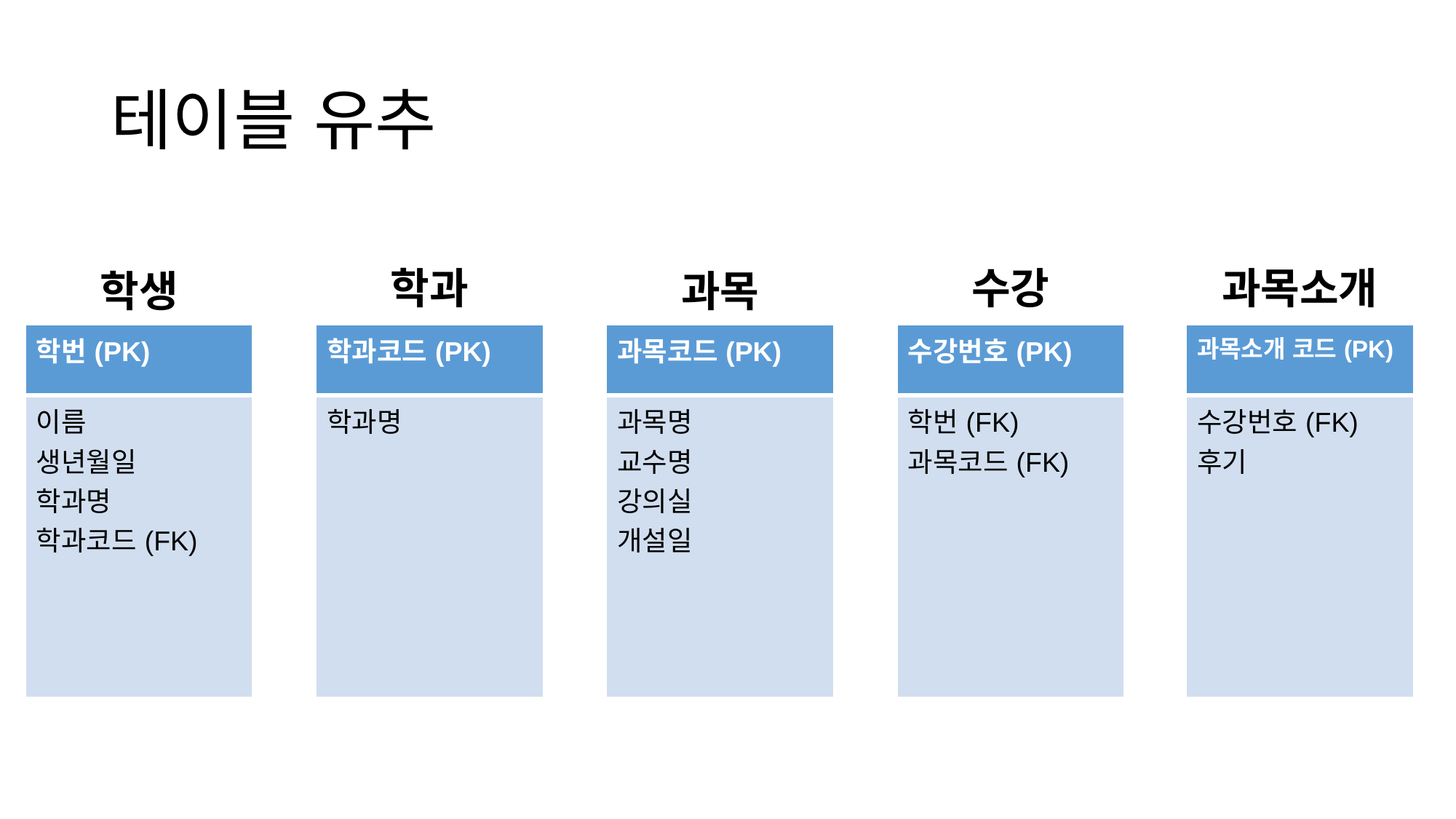

# 테이블 유추
수강
과목소개
학과
학생
과목
| 학과코드(PK) |
| --- |
| 학과명 |
| 과목코드(PK) |
| --- |
| 과목명 교수명 강의실 개설일 |
| 수강번호(PK) |
| --- |
| 학번(FK) 과목코드(FK) |
| 과목소개 코드(PK) |
| --- |
| 수강번호(FK) 후기 |
| 학번(PK) |
| --- |
| 이름 생년월일 학과명 학과코드(FK) |